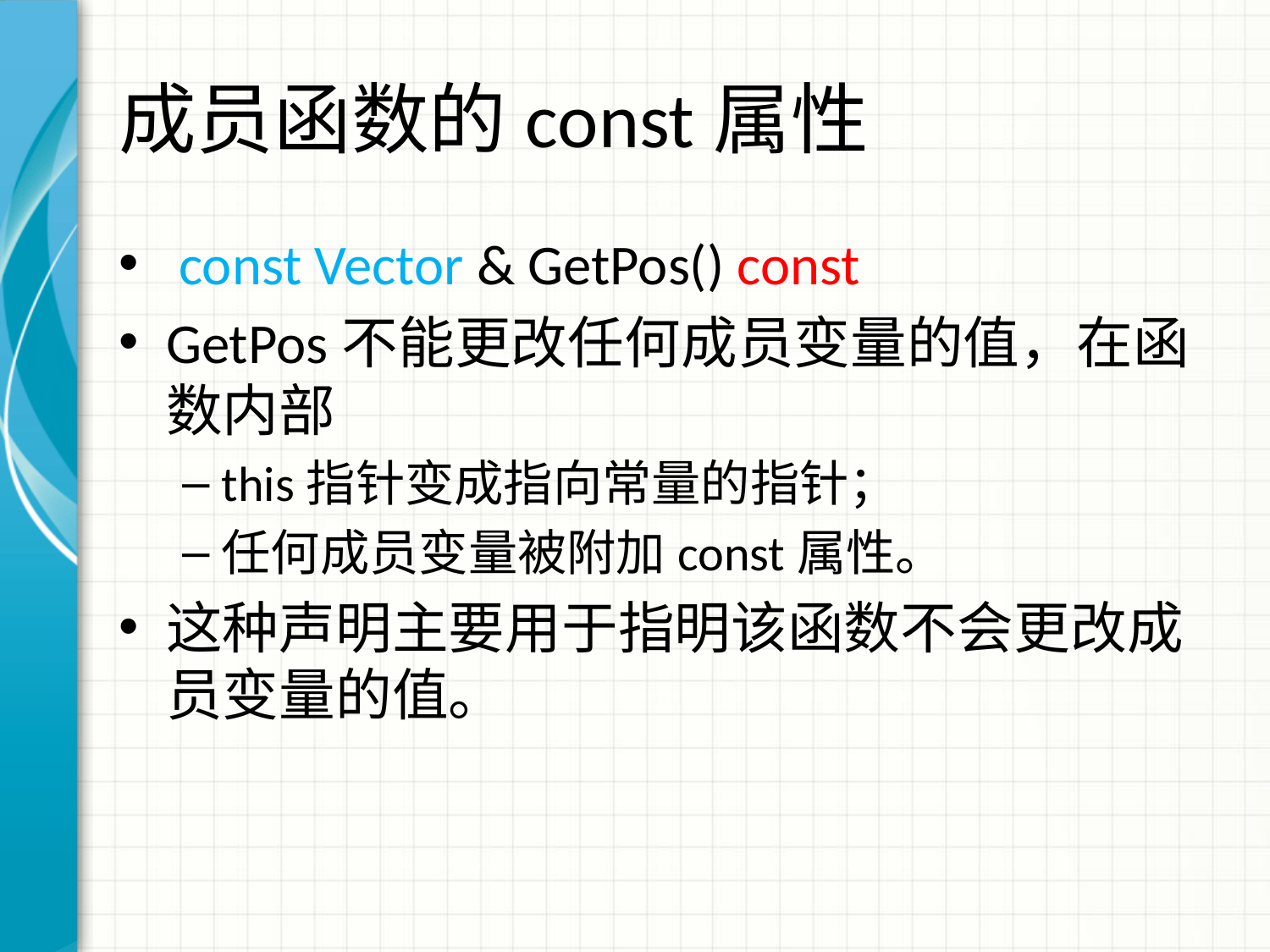

# 成员函数的const属性
 const Vector & GetPos() const
GetPos不能更改任何成员变量的值，在函数内部
this指针变成指向常量的指针；
任何成员变量被附加const属性。
这种声明主要用于指明该函数不会更改成员变量的值。